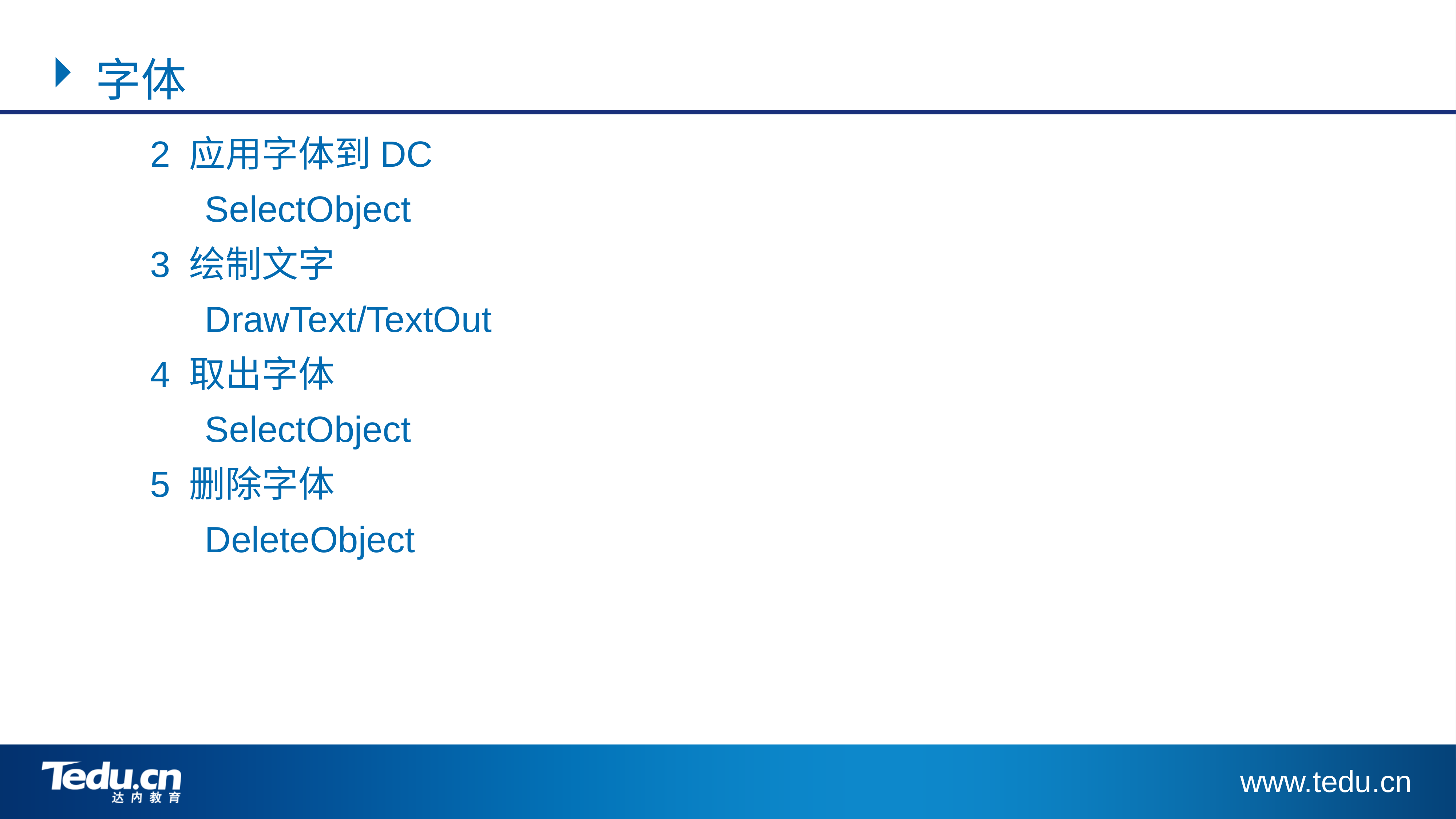

字体
	2 应用字体到DC
		SelectObject
	3 绘制文字
		DrawText/TextOut
	4 取出字体
		SelectObject
	5 删除字体
		DeleteObject